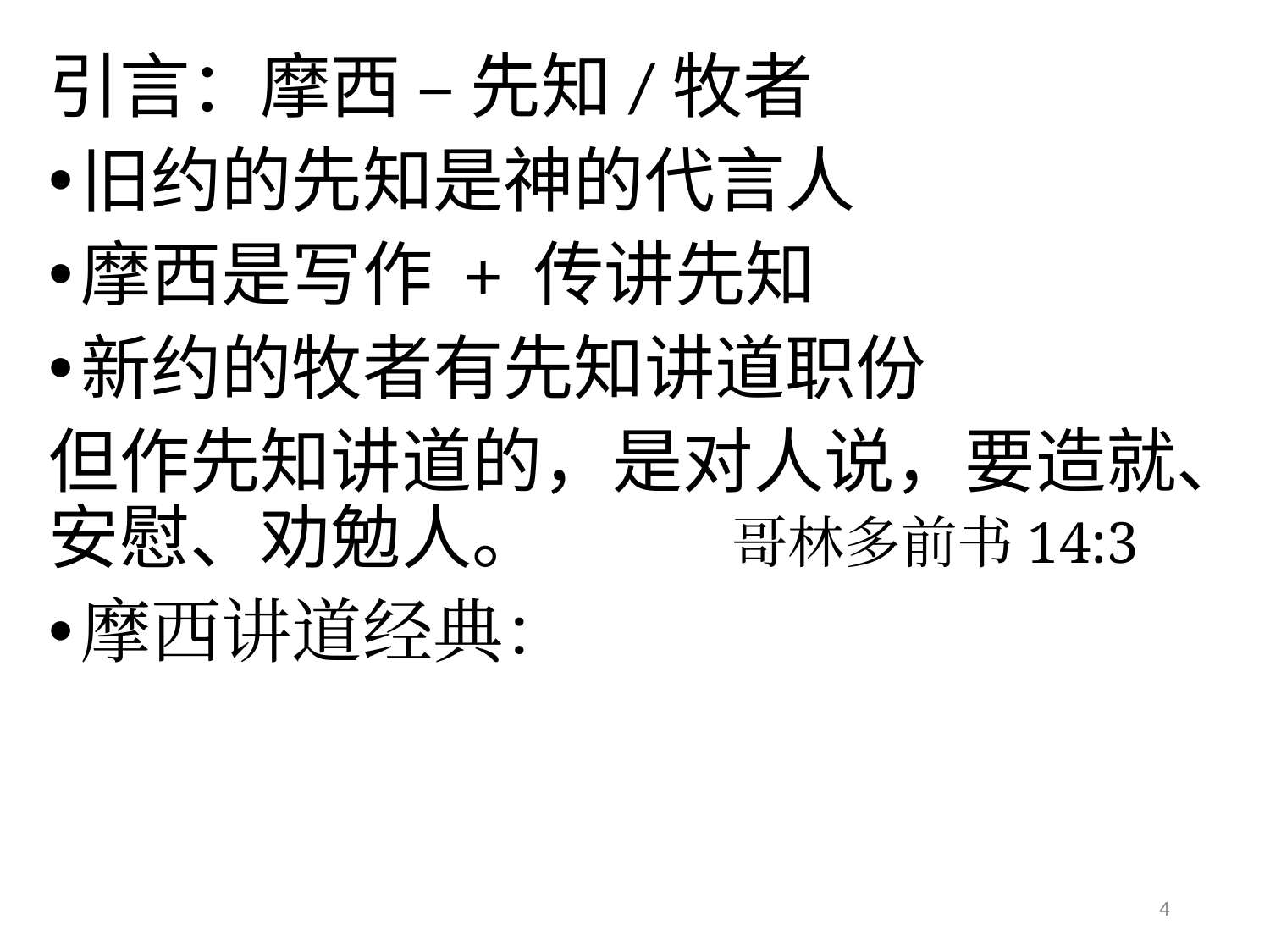

# 引言：摩西 – 先知/牧者
旧约的先知是神的代言人
摩西是写作 + 传讲先知
新约的牧者有先知讲道职份
但作先知讲道的，是对人说，要造就、安慰、劝勉人。		   哥林多前书14:3
摩西讲道经典：
4